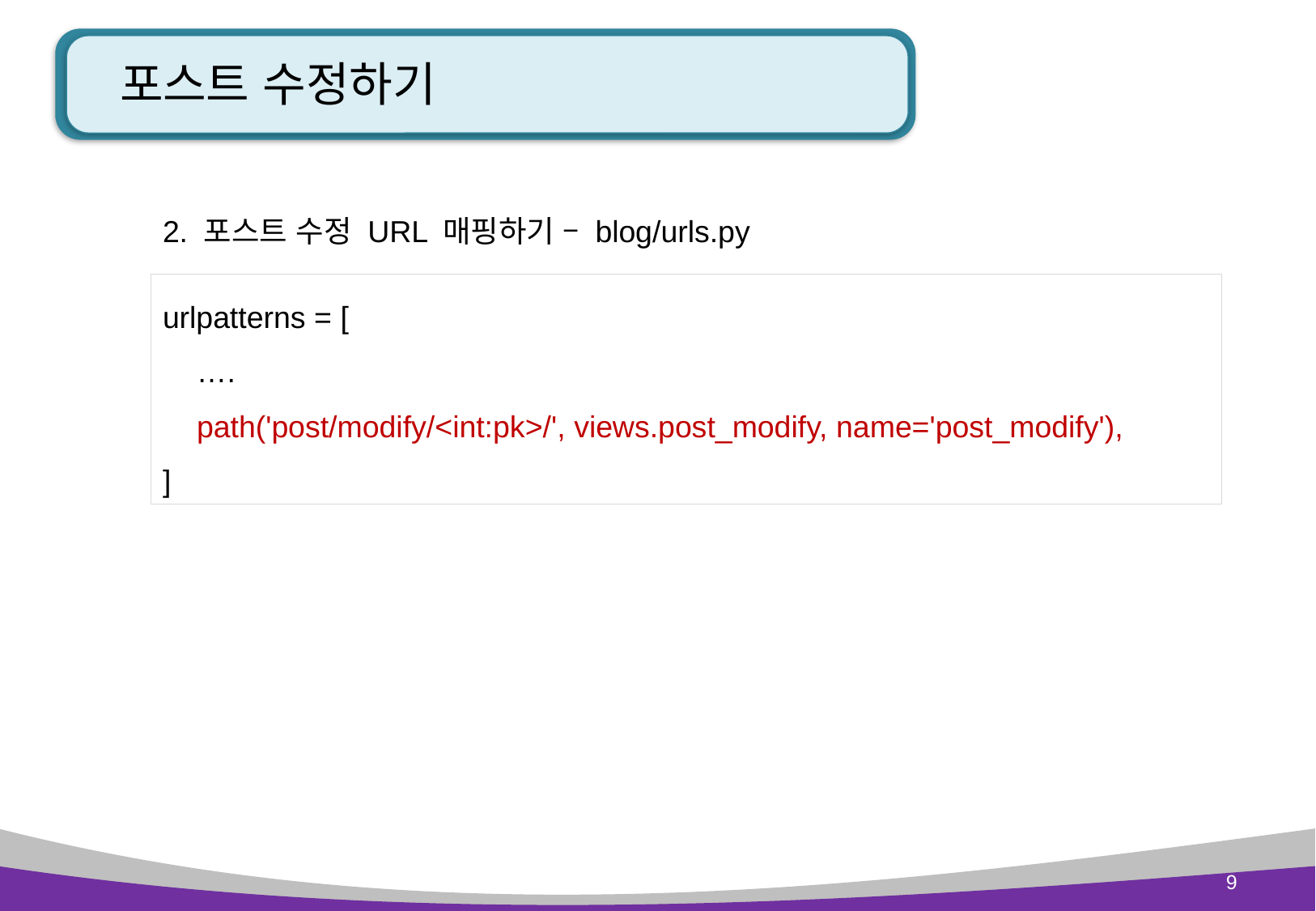

# 포스트 수정하기
2. 포스트 수정 URL 매핑하기 – blog/urls.py
urlpatterns = [
    ….
    path('post/modify/<int:pk>/', views.post_modify, name='post_modify'),
]
9